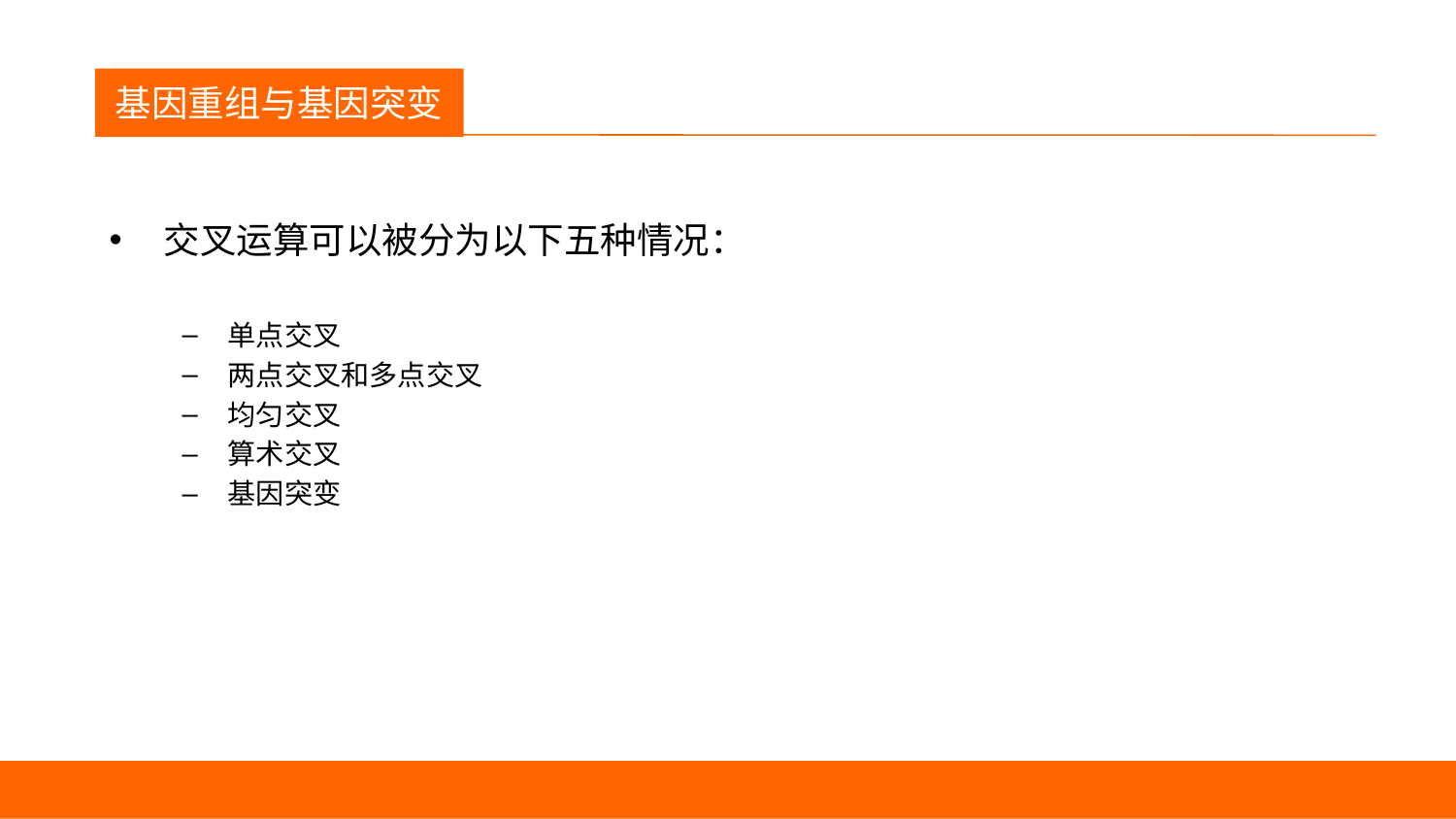

议程
基因重组与基因突变

交叉运算可以被分为以下五种情况：

单点交叉
两点交叉和多点交叉
均匀交叉
算术交叉
基因突变